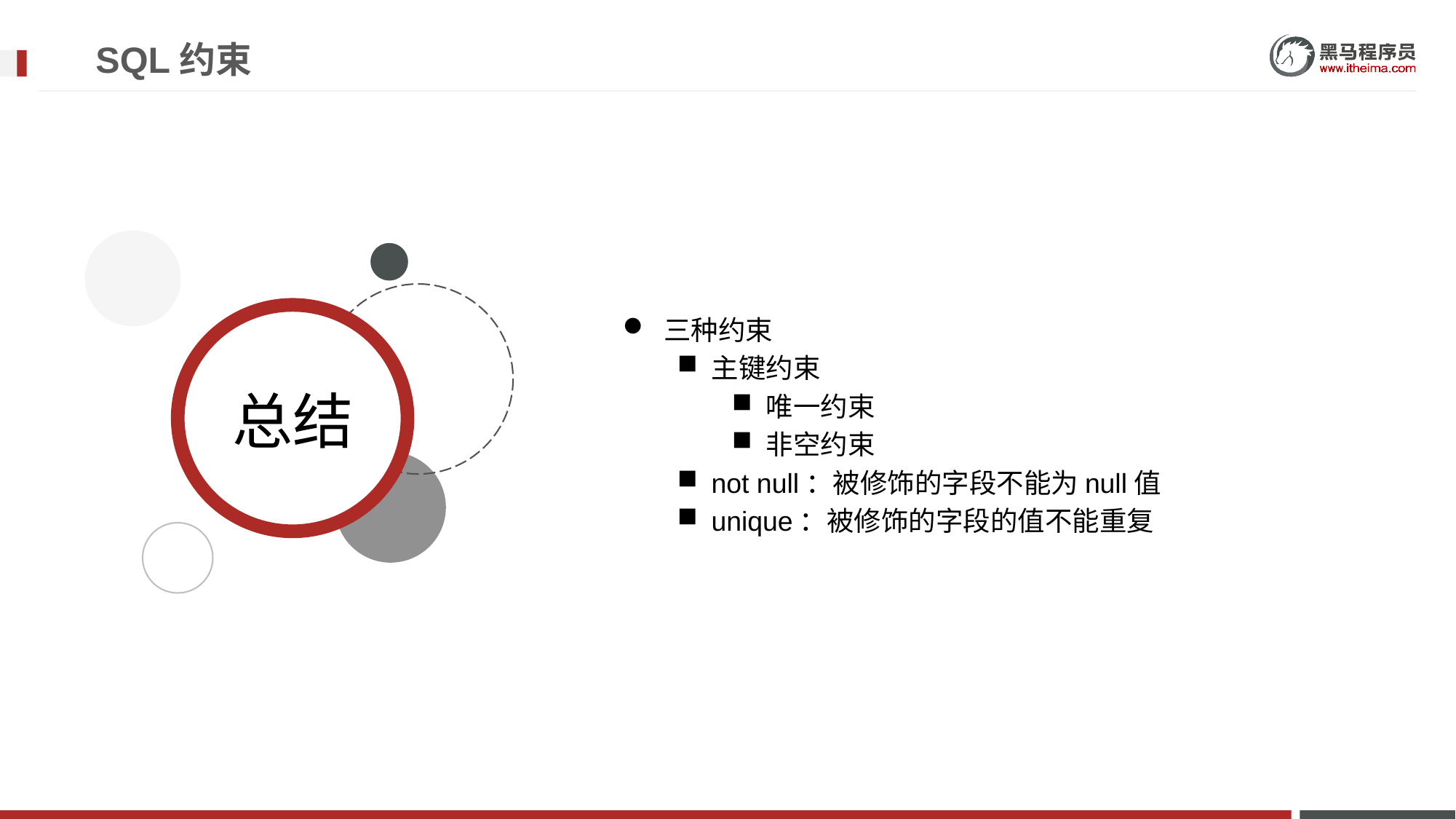

# SQL约束
三种约束
主键约束
唯一约束
非空约束
not null：被修饰的字段不能为null值
unique：被修饰的字段的值不能重复